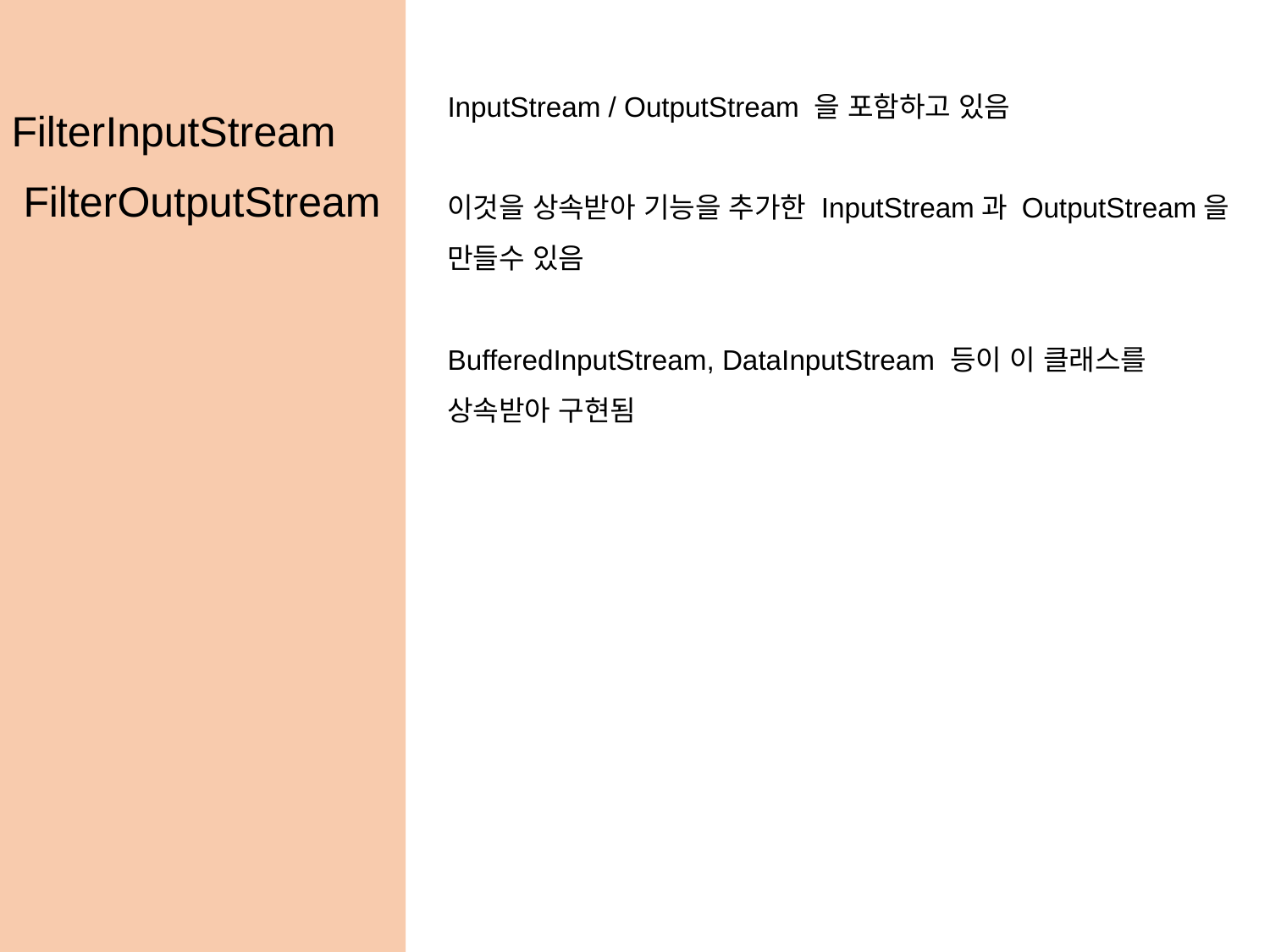

InputStream / OutputStream 을 포함하고 있음

이것을 상속받아 기능을 추가한 InputStream과 OutputStream을 만들수 있음

BufferedInputStream, DataInputStream 등이 이 클래스를 상속받아 구현됨
# FilterInputStream
FilterOutputStream